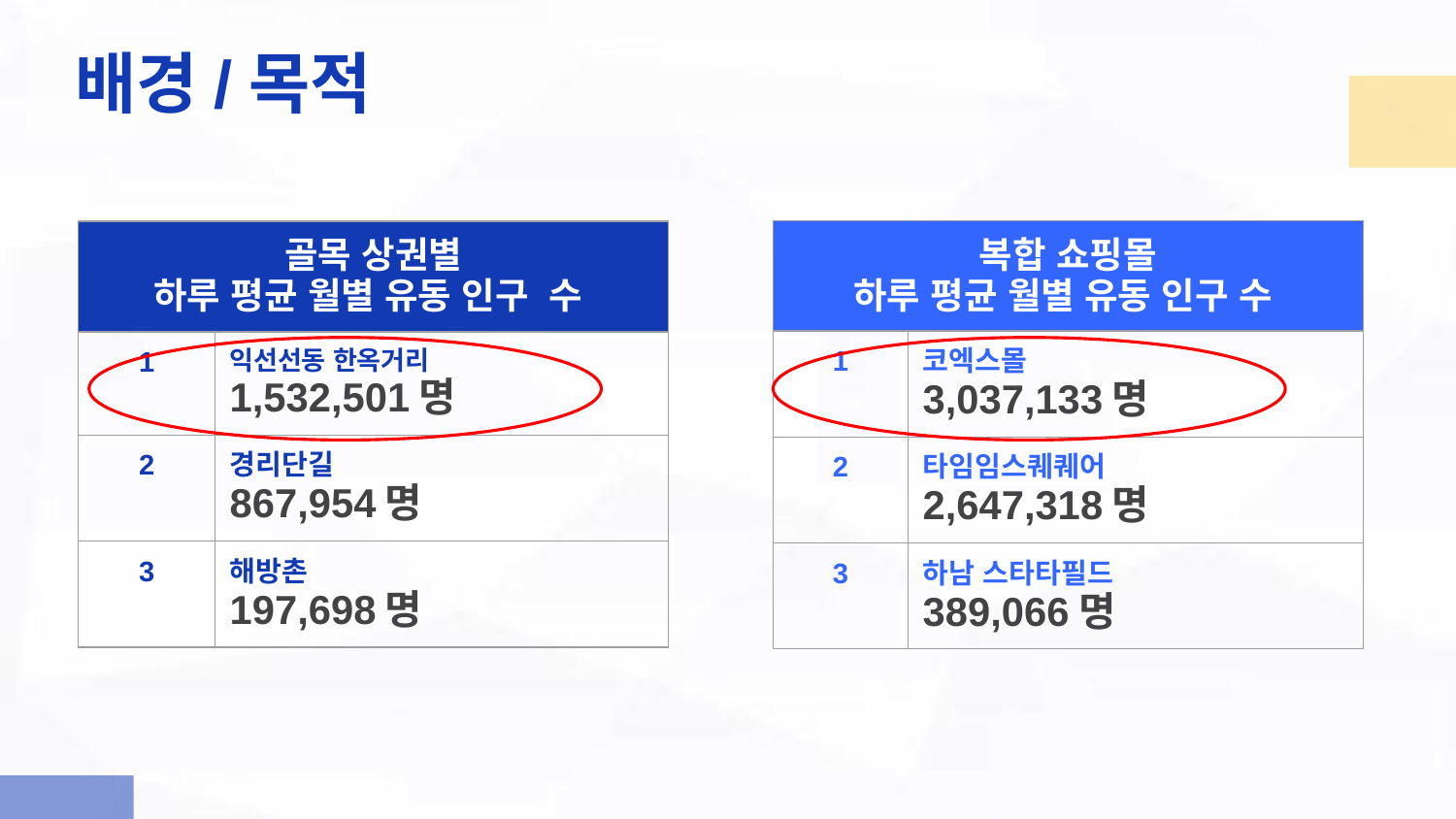

배경/목적

| 복합 쇼핑몰 하루 평균 월별 유동 인구 수 |  |
| --- | --- |
| 1 | 코엑스몰 3,037,133명 |
| 2 | 타임임스퀘퀘어 2,647,318명 |
| 3 | 하남 스타타필드 389,066명 |
| 골목 상권별 하루 평균 월별 유동 인구 수 |  |
| --- | --- |
| 1 | 익선선동 한옥거리 1,532,501명 |
| 2 | 경리단길 867,954명 |
| 3 | 해방촌 197,698명 |